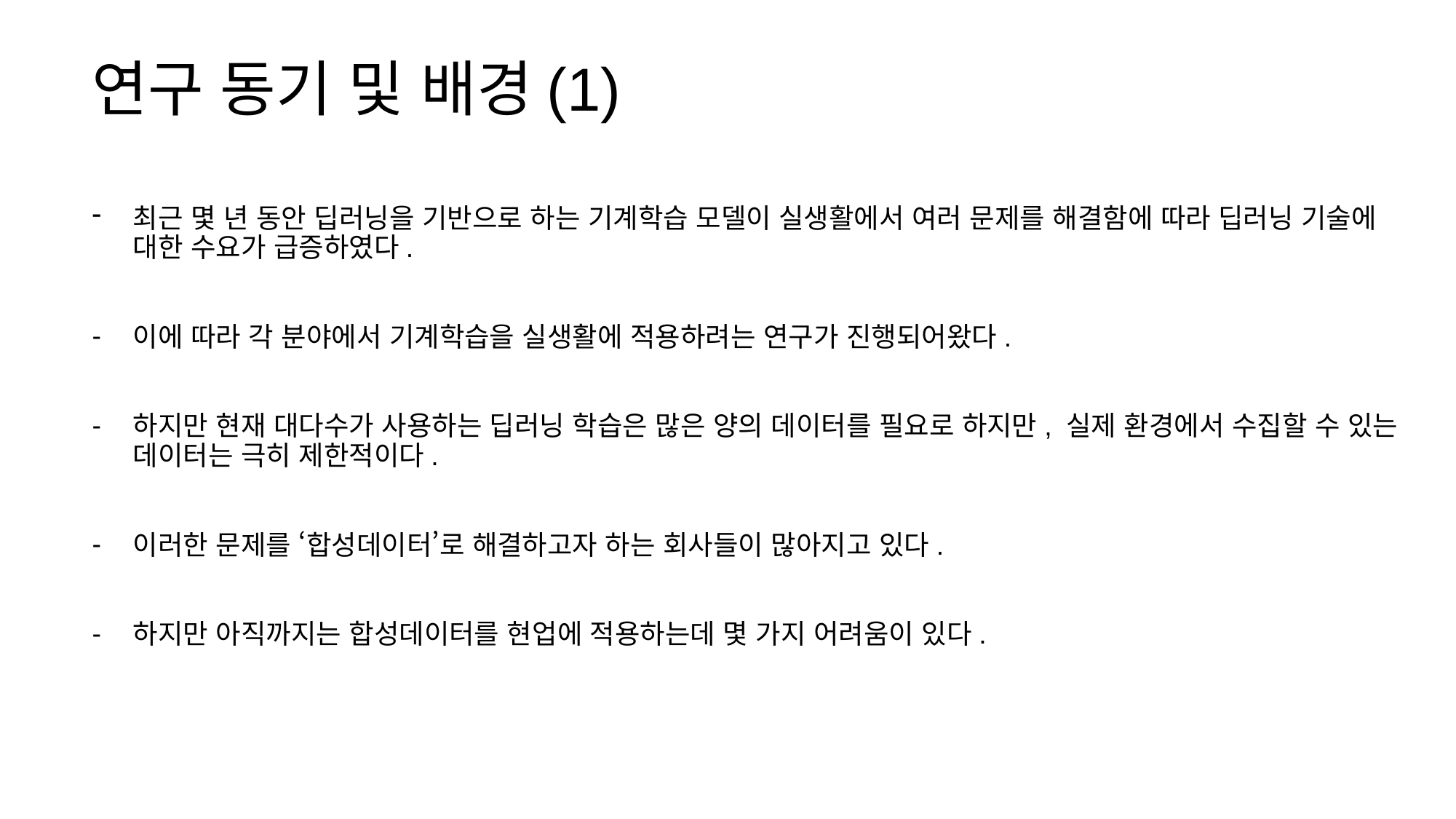

# 연구 동기 및 배경(1)
최근 몇 년 동안 딥러닝을 기반으로 하는 기계학습 모델이 실생활에서 여러 문제를 해결함에 따라 딥러닝 기술에 대한 수요가 급증하였다.

이에 따라 각 분야에서 기계학습을 실생활에 적용하려는 연구가 진행되어왔다.

하지만 현재 대다수가 사용하는 딥러닝 학습은 많은 양의 데이터를 필요로 하지만, 실제 환경에서 수집할 수 있는 데이터는 극히 제한적이다.

이러한 문제를 ‘합성데이터’로 해결하고자 하는 회사들이 많아지고 있다.

하지만 아직까지는 합성데이터를 현업에 적용하는데 몇 가지 어려움이 있다.